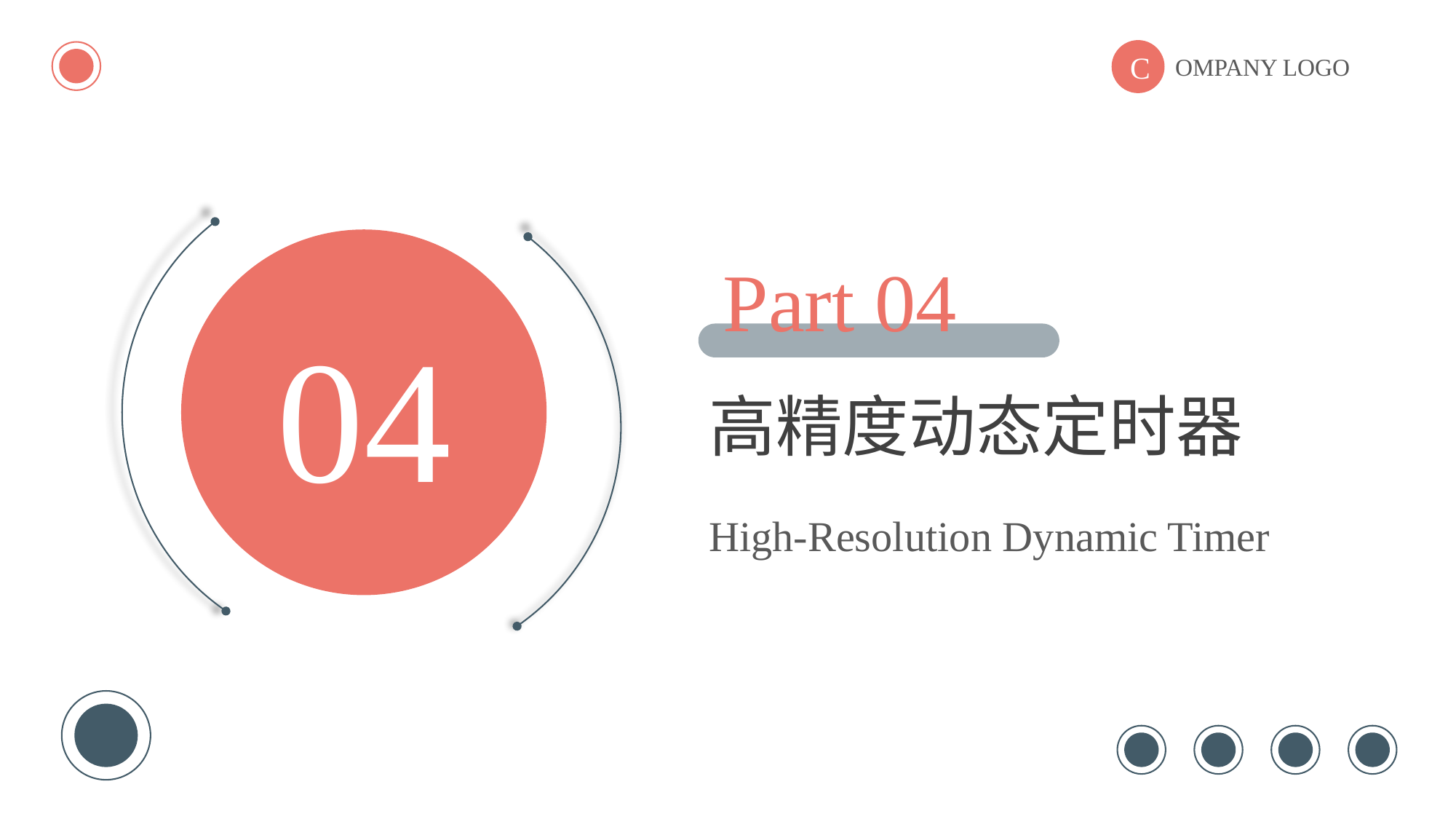

C
OMPANY LOGO

04
Part 04

高精度动态定时器
High-Resolution Dynamic Timer